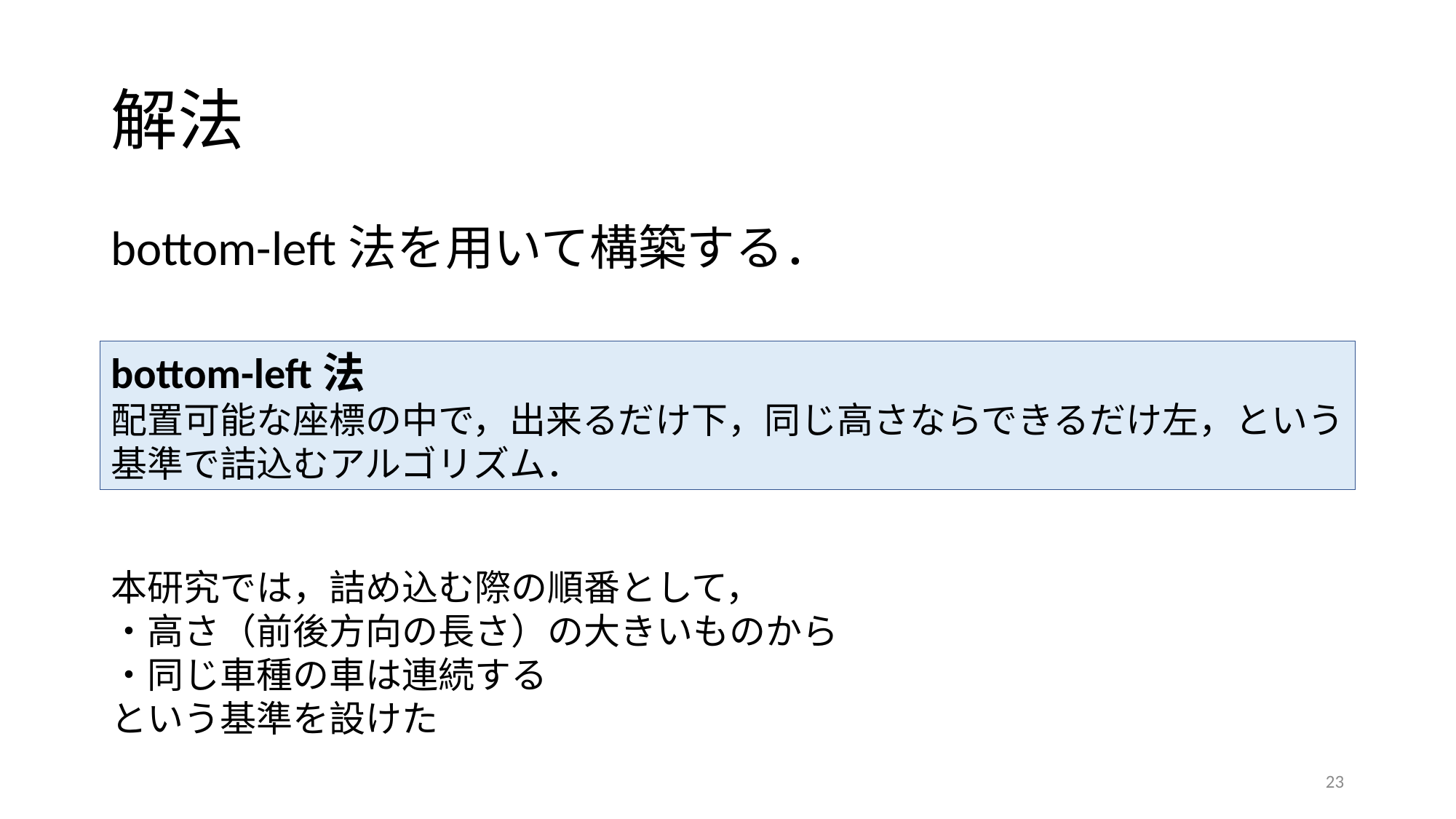

# 解法
bottom-left法を用いて構築する．

bottom-left法
配置可能な座標の中で，出来るだけ下，同じ高さならできるだけ左，という基準で詰込むアルゴリズム．
本研究では，詰め込む際の順番として，
・高さ（前後方向の長さ）の大きいものから
・同じ車種の車は連続する
という基準を設けた
23